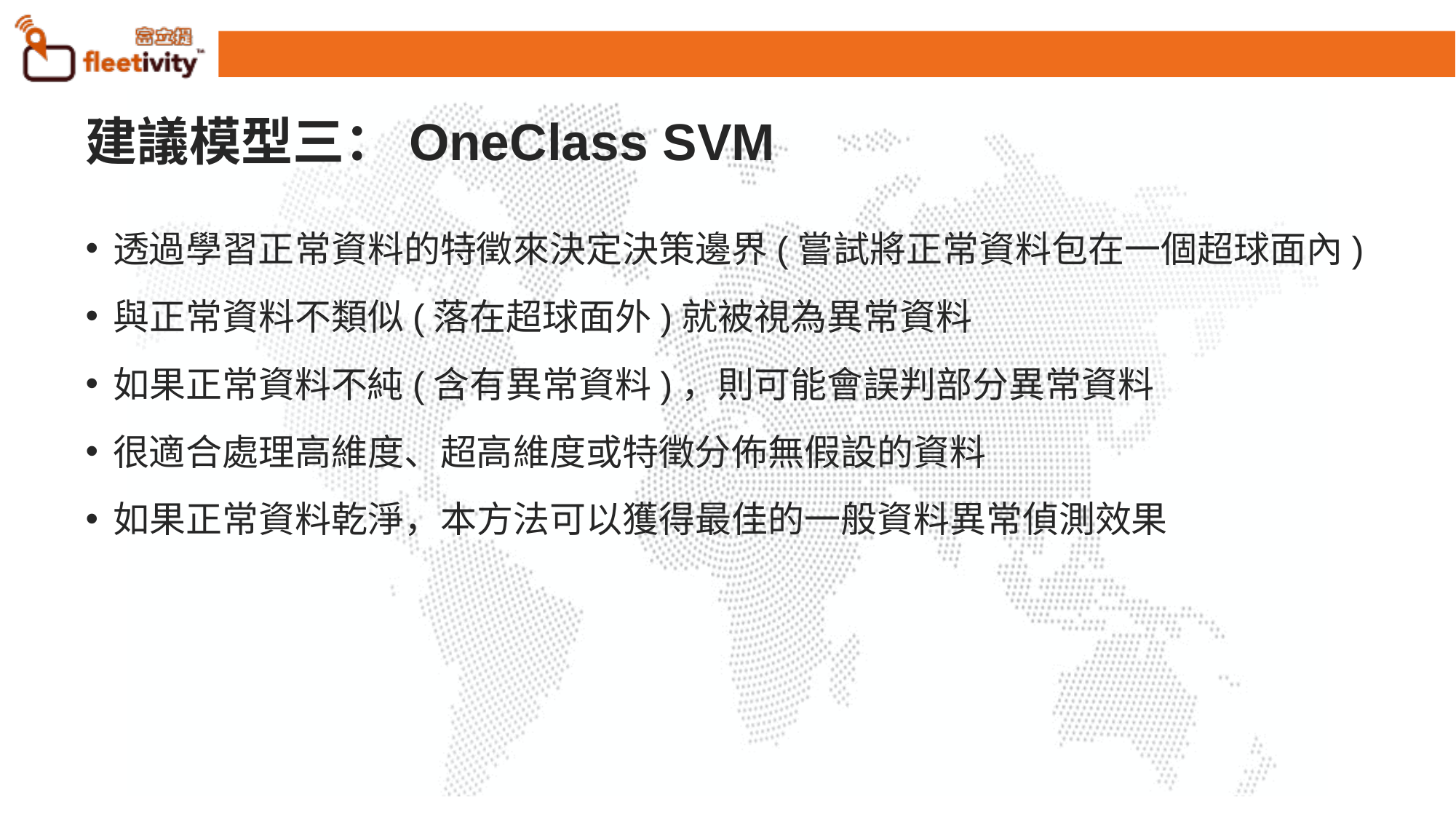

# 建議模型三：OneClass SVM
透過學習正常資料的特徵來決定決策邊界(嘗試將正常資料包在一個超球面內)
與正常資料不類似(落在超球面外)就被視為異常資料
如果正常資料不純(含有異常資料)，則可能會誤判部分異常資料
很適合處理高維度、超高維度或特徵分佈無假設的資料
如果正常資料乾淨，本方法可以獲得最佳的一般資料異常偵測效果